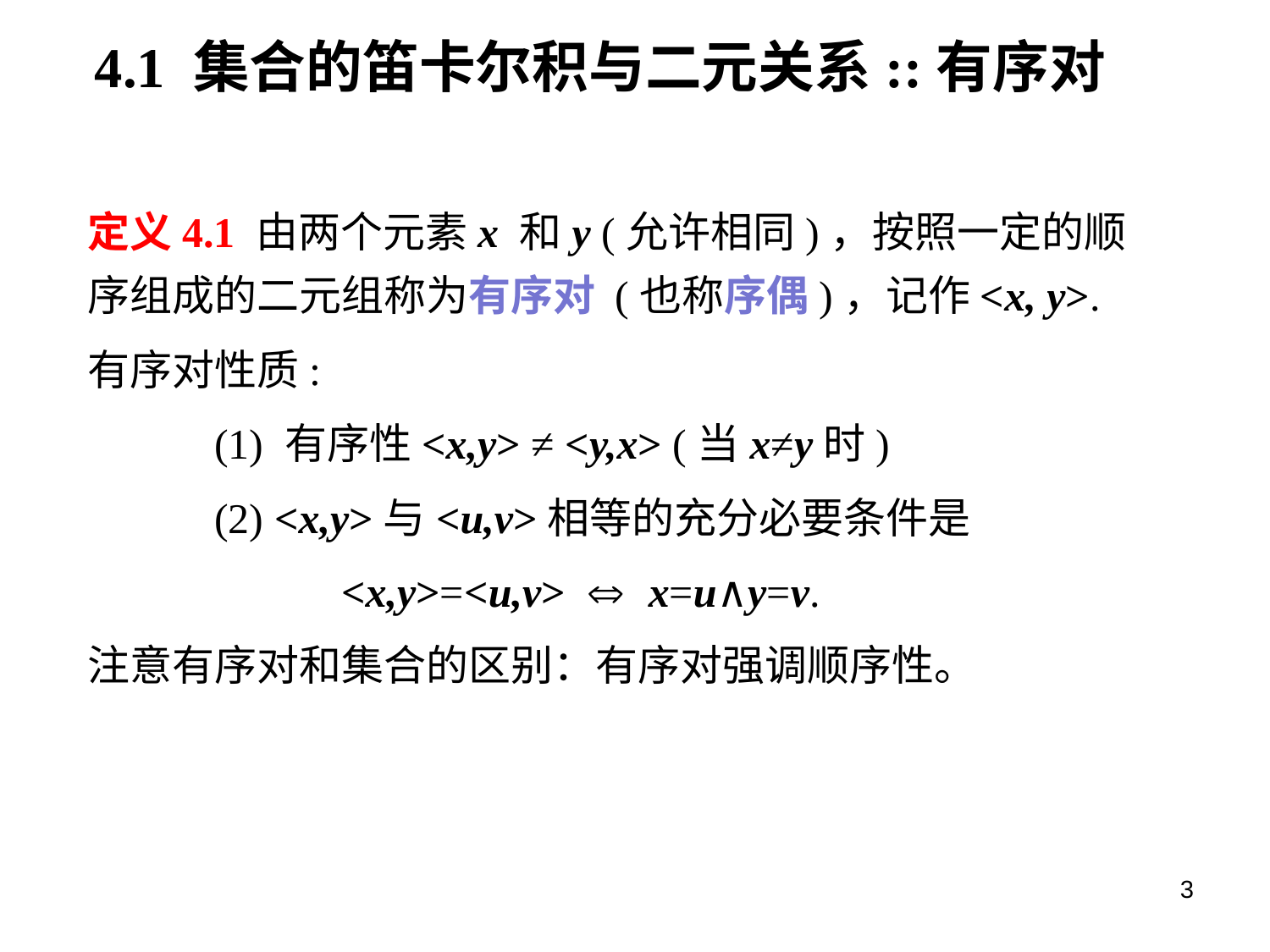

# 4.1 集合的笛卡尔积与二元关系::有序对
定义4.1 由两个元素x 和y (允许相同)，按照一定的顺序组成的二元组称为有序对 (也称序偶)，记作<x, y>.
有序对性质:
	(1) 有序性<x,y> ≠ <y,x> (当x≠y时)
	(2) <x,y>与<u,v>相等的充分必要条件是
		<x,y>=<u,v>  ⇔  x=u∧y=v.
注意有序对和集合的区别：有序对强调顺序性。
3